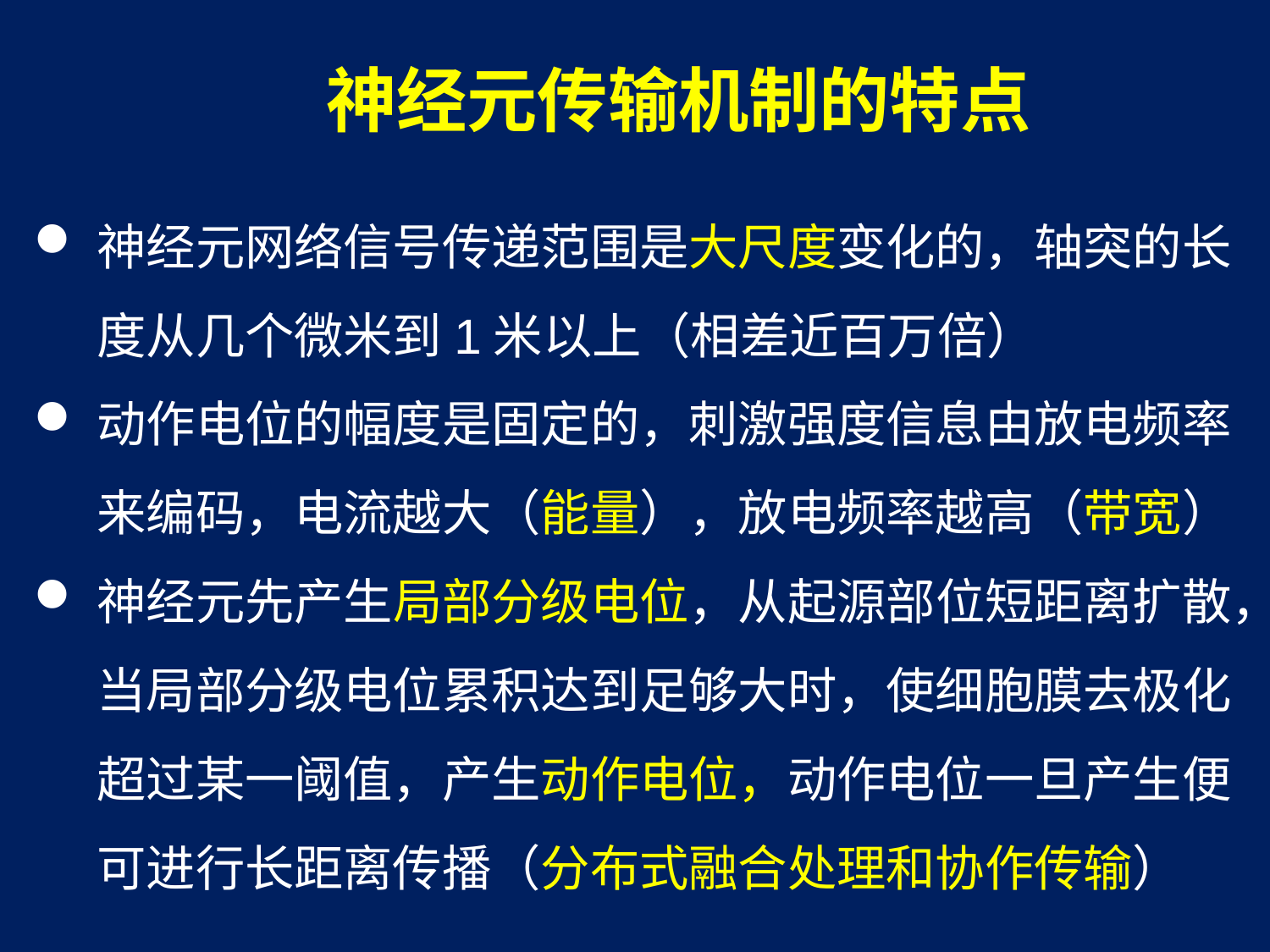

神经元传输机制的特点
神经元网络信号传递范围是大尺度变化的，轴突的长度从几个微米到1米以上（相差近百万倍）
动作电位的幅度是固定的，刺激强度信息由放电频率来编码，电流越大（能量），放电频率越高（带宽）
神经元先产生局部分级电位，从起源部位短距离扩散，当局部分级电位累积达到足够大时，使细胞膜去极化超过某一阈值，产生动作电位，动作电位一旦产生便可进行长距离传播（分布式融合处理和协作传输）